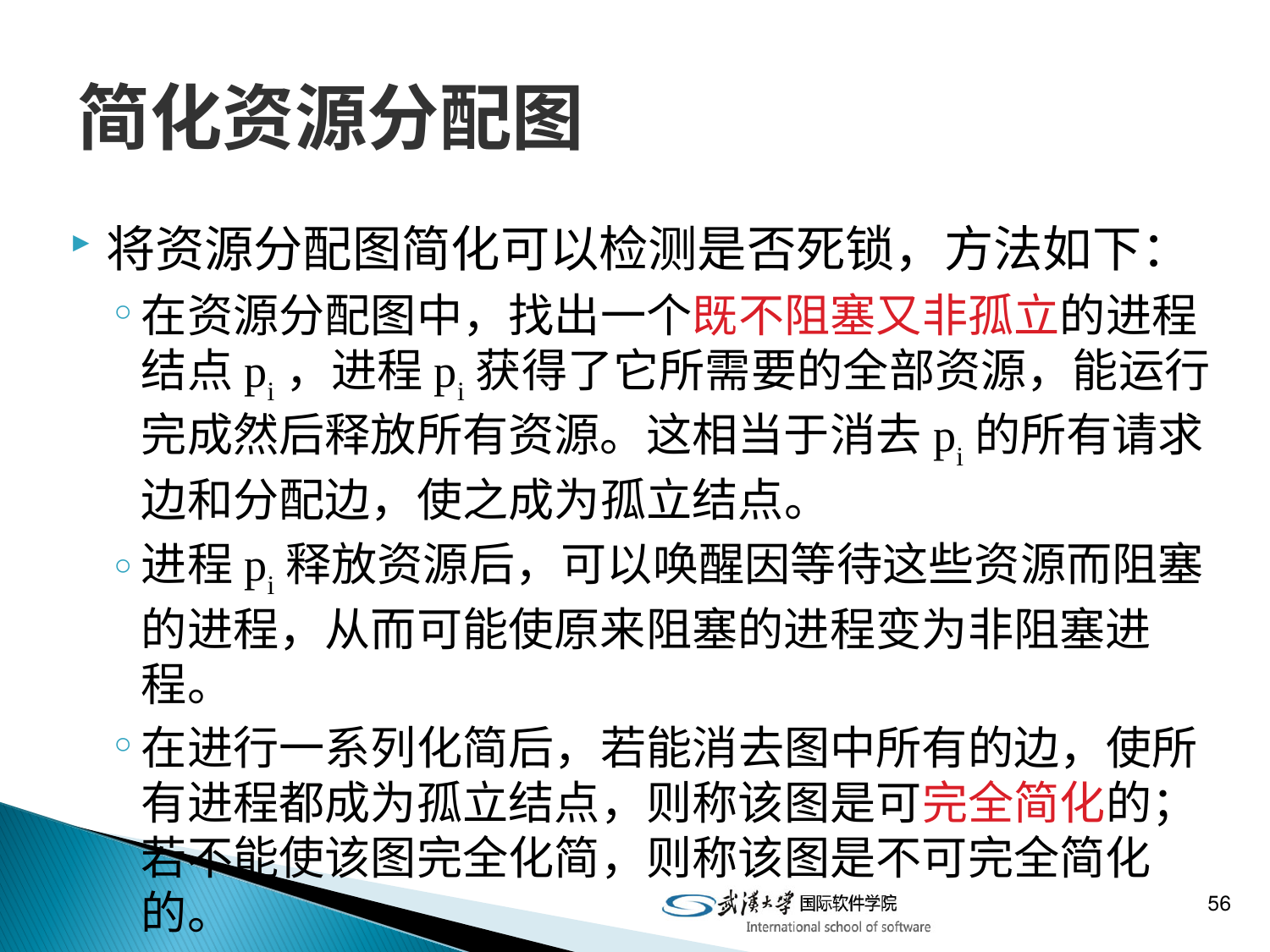

# 简化资源分配图
将资源分配图简化可以检测是否死锁，方法如下：
在资源分配图中，找出一个既不阻塞又非孤立的进程结点pi，进程pi获得了它所需要的全部资源，能运行完成然后释放所有资源。这相当于消去pi的所有请求边和分配边，使之成为孤立结点。
进程pi释放资源后，可以唤醒因等待这些资源而阻塞的进程，从而可能使原来阻塞的进程变为非阻塞进程。
在进行一系列化简后，若能消去图中所有的边，使所有进程都成为孤立结点，则称该图是可完全简化的；若不能使该图完全化简，则称该图是不可完全简化的。